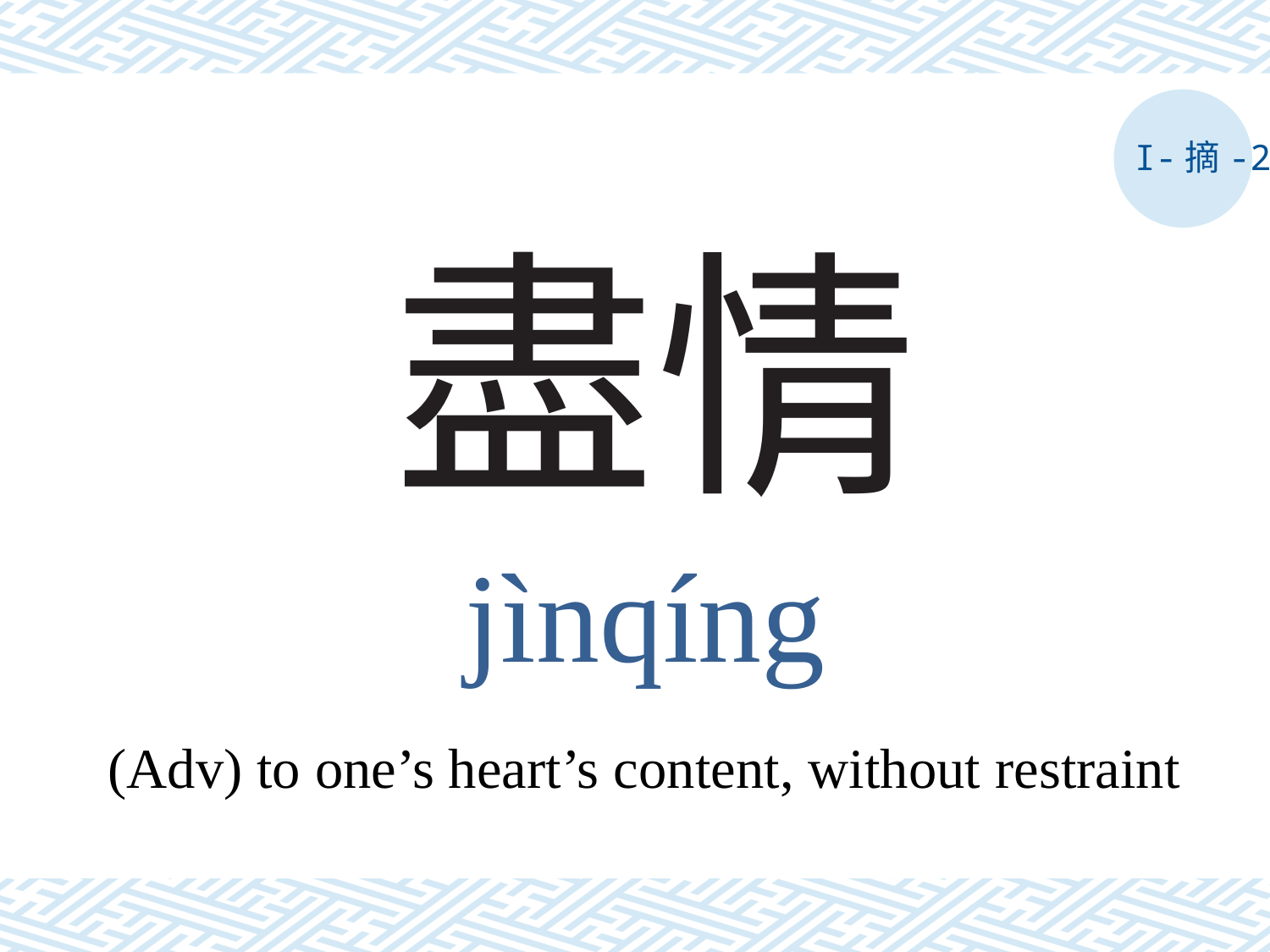

I-摘-2

# 盡情
jìnqíng
(Adv) to one’s heart’s content, without restraint